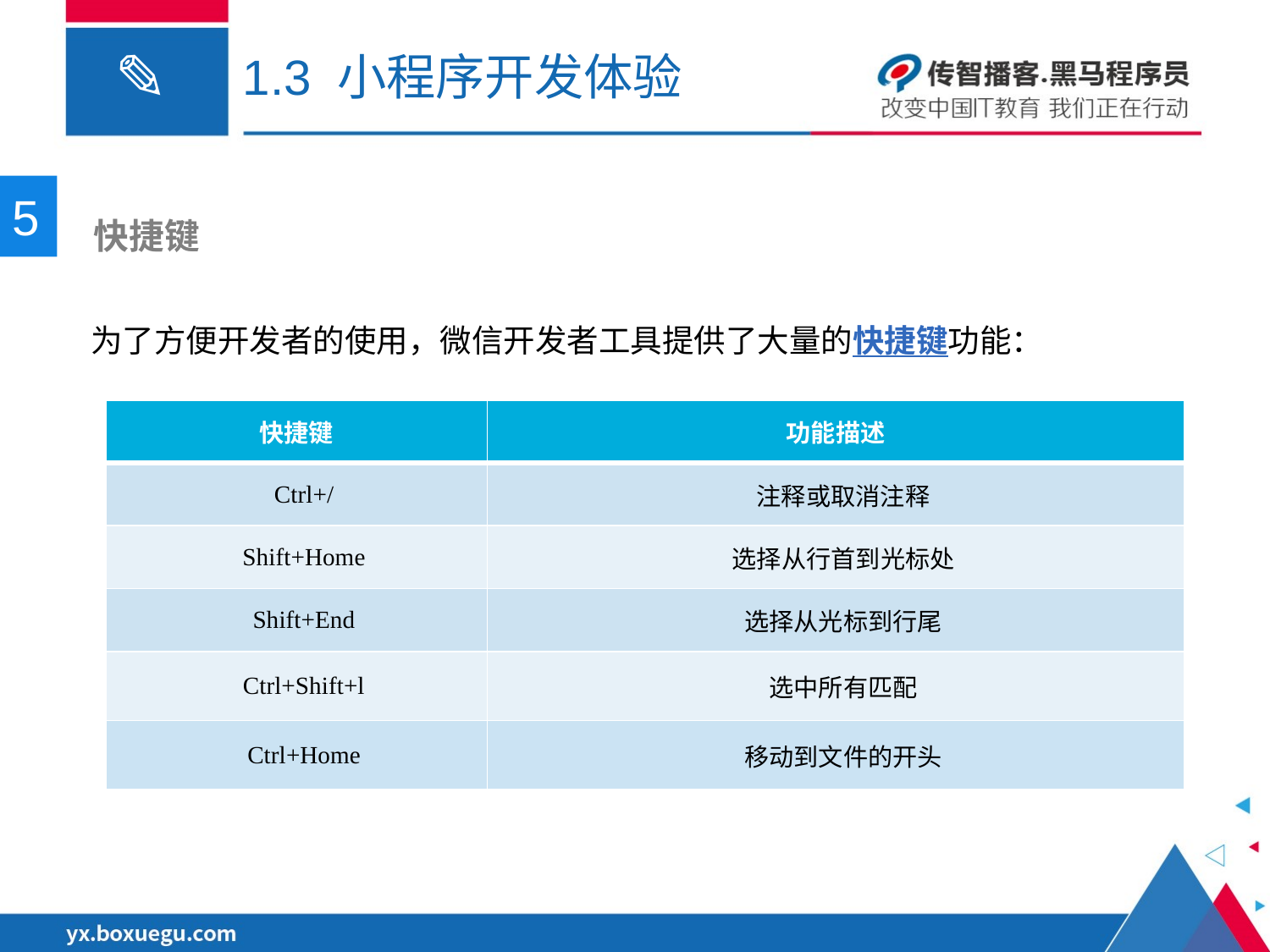

# 1.3 小程序开发体验

5
  快捷键
为了方便开发者的使用，微信开发者工具提供了大量的快捷键功能：
| 快捷键 | 功能描述 |
| --- | --- |
| Ctrl+/ | 注释或取消注释 |
| Shift+Home | 选择从行首到光标处 |
| Shift+End | 选择从光标到行尾 |
| Ctrl+Shift+l | 选中所有匹配 |
| Ctrl+Home | 移动到文件的开头 |